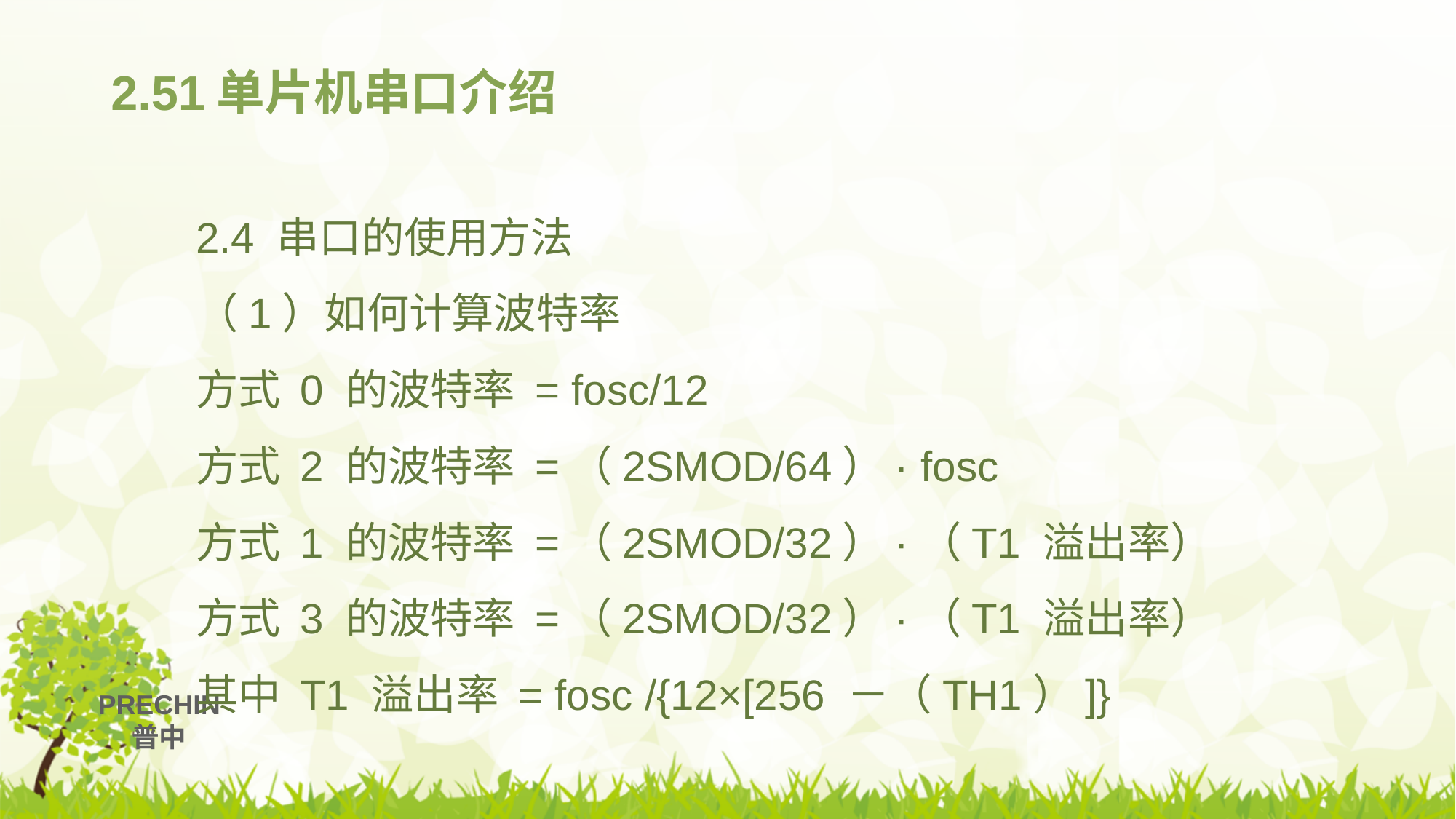

# 2.51单片机串口介绍
2.4 串口的使用方法
（1）如何计算波特率
方式 0 的波特率 = fosc/12
方式 2 的波特率 =（2SMOD/64）· fosc
方式 1 的波特率 =（2SMOD/32）·（T1 溢出率）
方式 3 的波特率 =（2SMOD/32）·（T1 溢出率）
其中 T1 溢出率 = fosc /{12×[256 －（TH1）]}